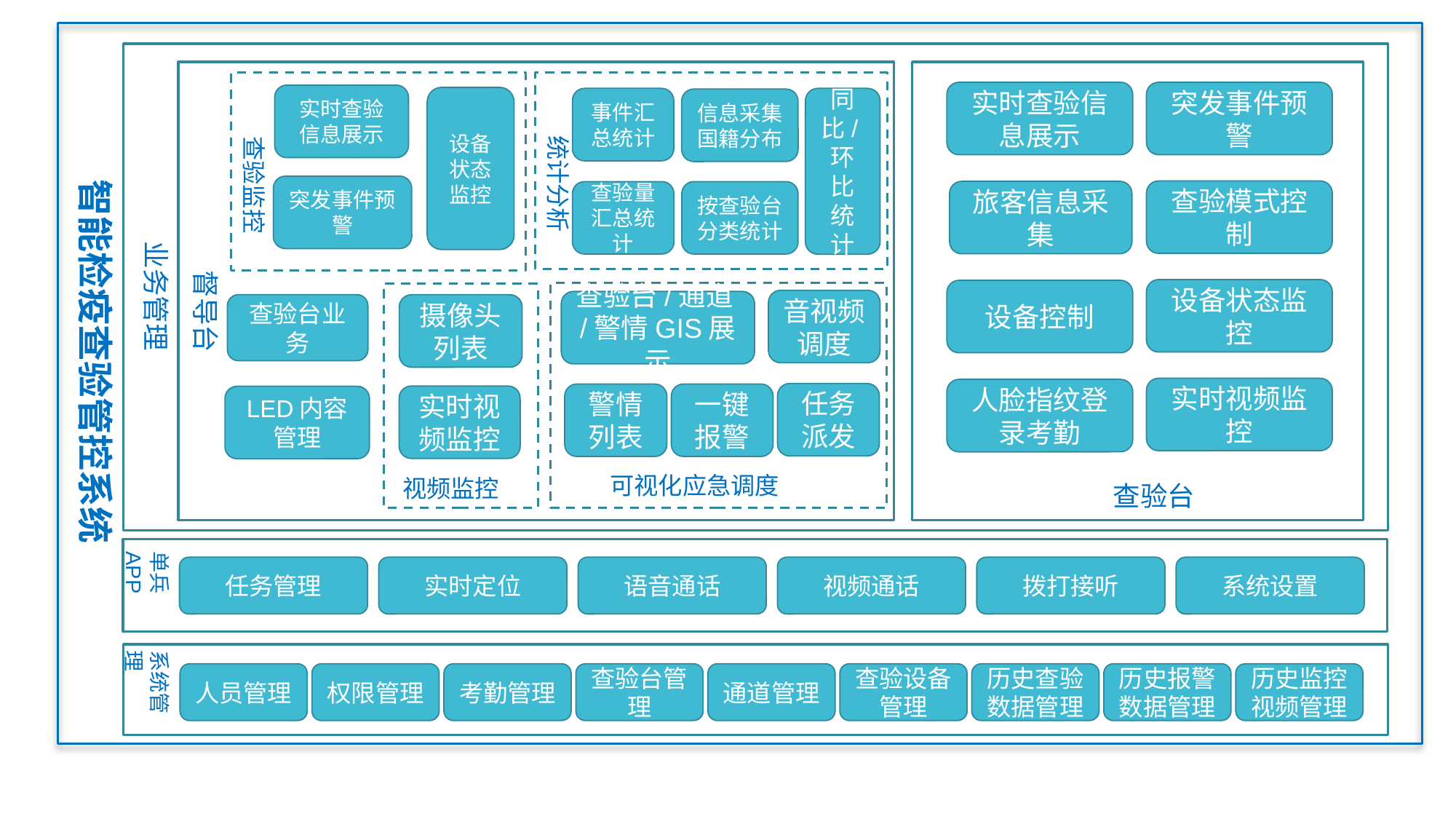

实时查验信息展示
突发事件预警
实时查验信息展示
设备状态监控
事件汇总统计
同比/环比统计
信息采集国籍分布
统计分析
查验监控
智能检疫查验管控系统
突发事件预警
查验模式控制
旅客信息采集
查验量汇总统计
按查验台分类统计
业务管理
督导台
设备状态监控
设备控制

音视频调度
查验台/通道/警情GIS展示
查验台业务
摄像头列表
实时视频监控
人脸指纹登录考勤
任务派发
警情列表
一键报警
实时视频监控
LED内容管理
可视化应急调度
视频监控
查验台

单兵APP
任务管理
实时定位
语音通话
视频通话
拨打接听
系统设置
系统管理

人员管理
权限管理
考勤管理
查验台管理
通道管理
查验设备管理
历史查验数据管理
历史报警数据管理
历史监控视频管理